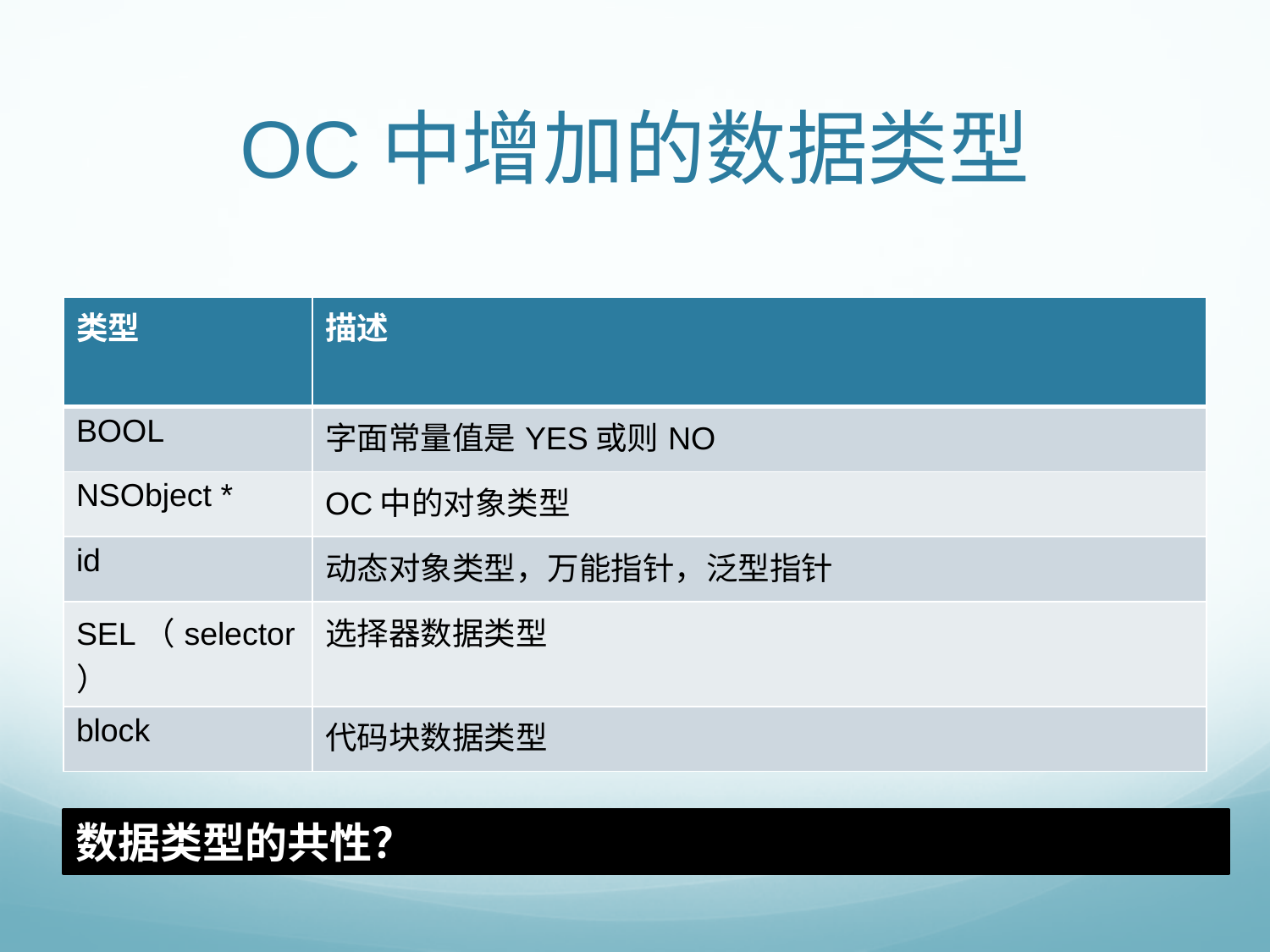

# OC中增加的数据类型
| 类型 | 描述 |
| --- | --- |
| BOOL | 字面常量值是YES或则NO |
| NSObject \* | OC中的对象类型 |
| id | 动态对象类型，万能指针，泛型指针 |
| SEL（selector） | 选择器数据类型 |
| block | 代码块数据类型 |
数据类型的共性？